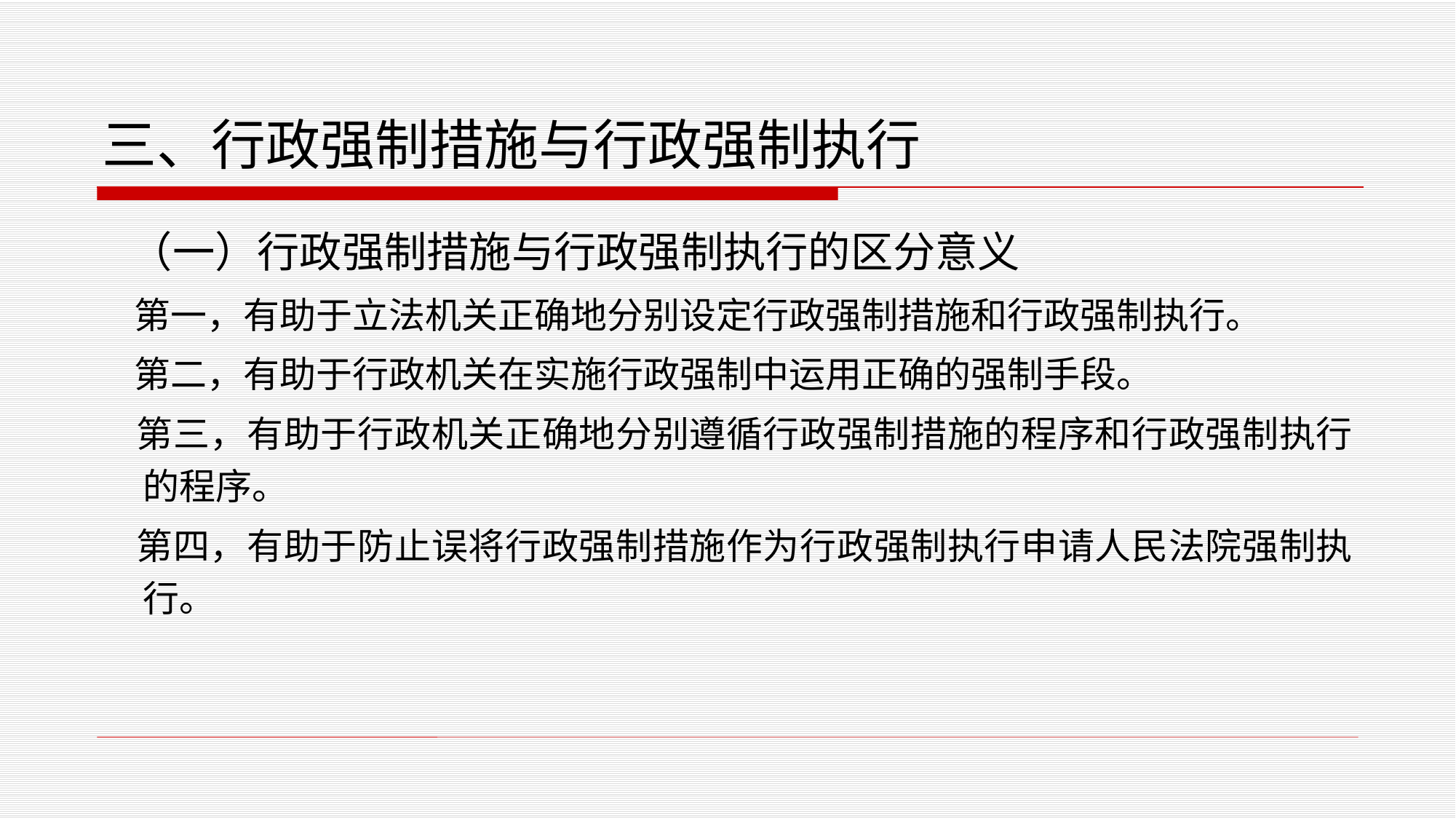

# 三、行政强制措施与行政强制执行
  （一）行政强制措施与行政强制执行的区分意义
   第一，有助于立法机关正确地分别设定行政强制措施和行政强制执行。
   第二，有助于行政机关在实施行政强制中运用正确的强制手段。
   第三，有助于行政机关正确地分别遵循行政强制措施的程序和行政强制执行的程序。
   第四，有助于防止误将行政强制措施作为行政强制执行申请人民法院强制执行。